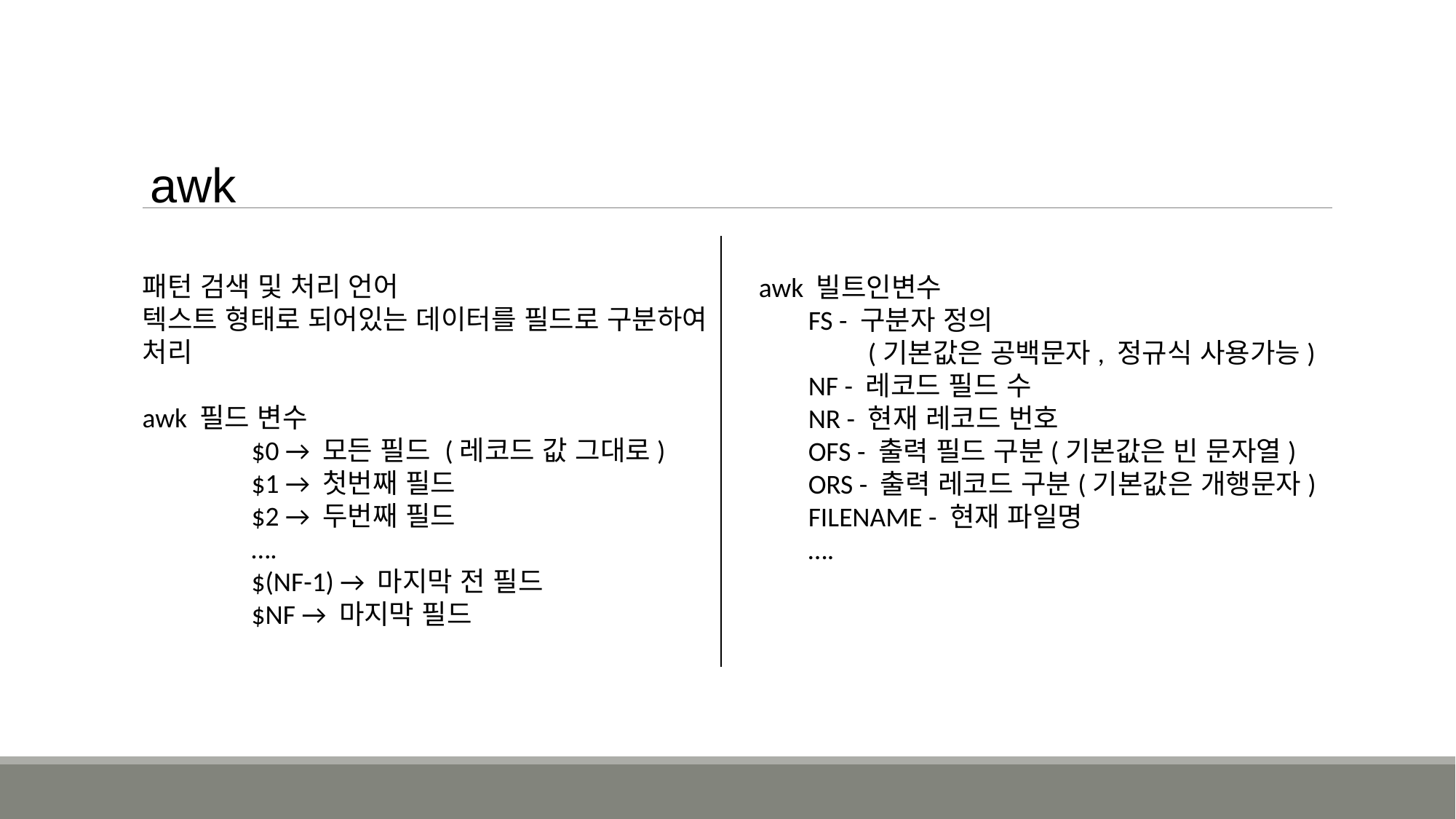

awk
패턴 검색 및 처리 언어
텍스트 형태로 되어있는 데이터를 필드로 구분하여 처리
awk 필드 변수
	$0 → 모든 필드 (레코드 값 그대로)
 	$1 → 첫번째 필드
 	$2 → 두번째 필드
	….
	$(NF-1) → 마지막 전 필드
	$NF → 마지막 필드
awk 빌트인변수
        FS - 구분자 정의
	(기본값은 공백문자, 정규식 사용가능)
        NF - 레코드 필드 수
        NR - 현재 레코드 번호
        OFS - 출력 필드 구분(기본값은 빈 문자열)
        ORS - 출력 레코드 구분(기본값은 개행문자)
        FILENAME - 현재 파일명
        ….